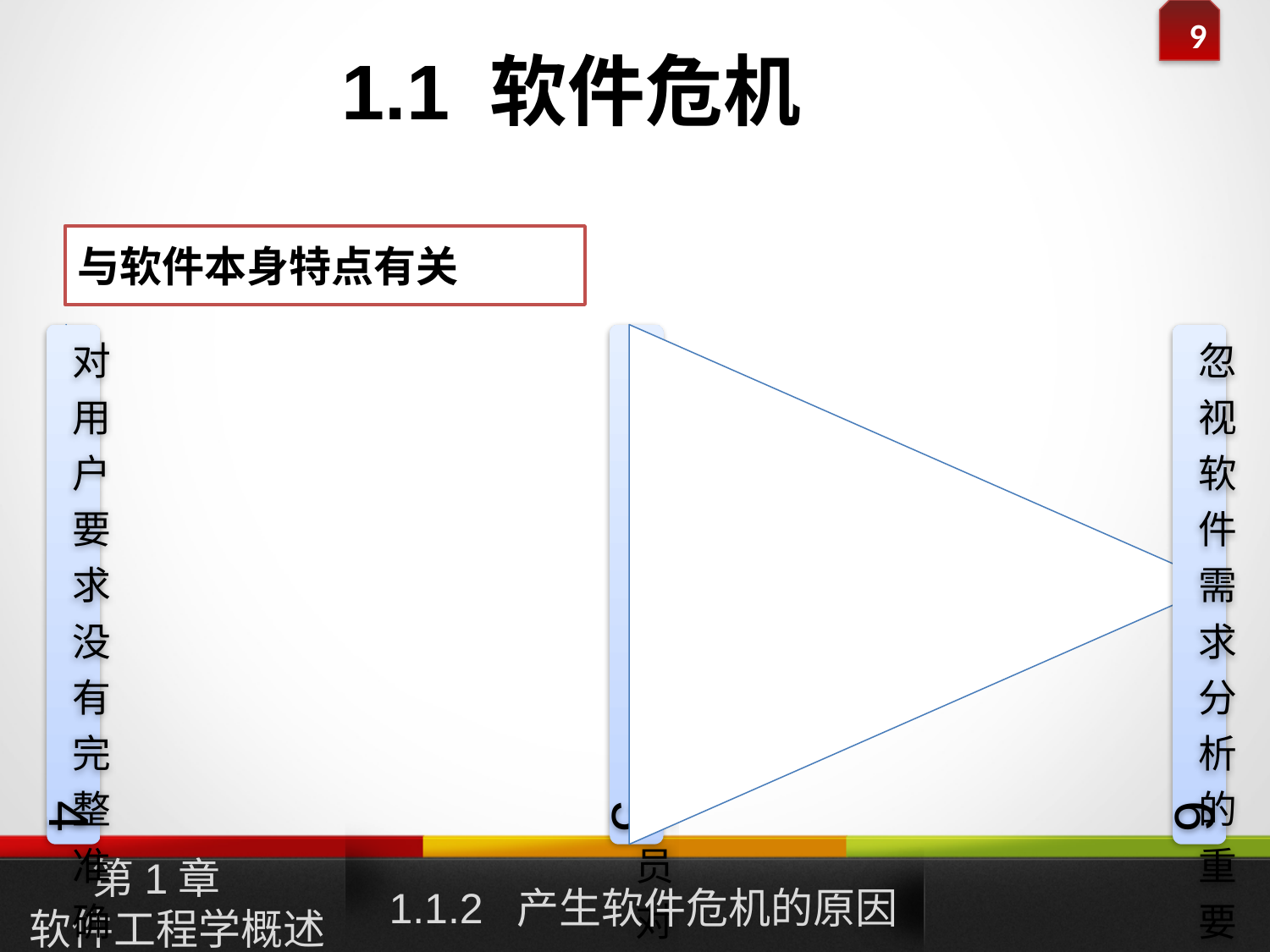

1.1 软件危机
与软件本身特点有关
4
5
6
1.1.2  产生软件危机的原因